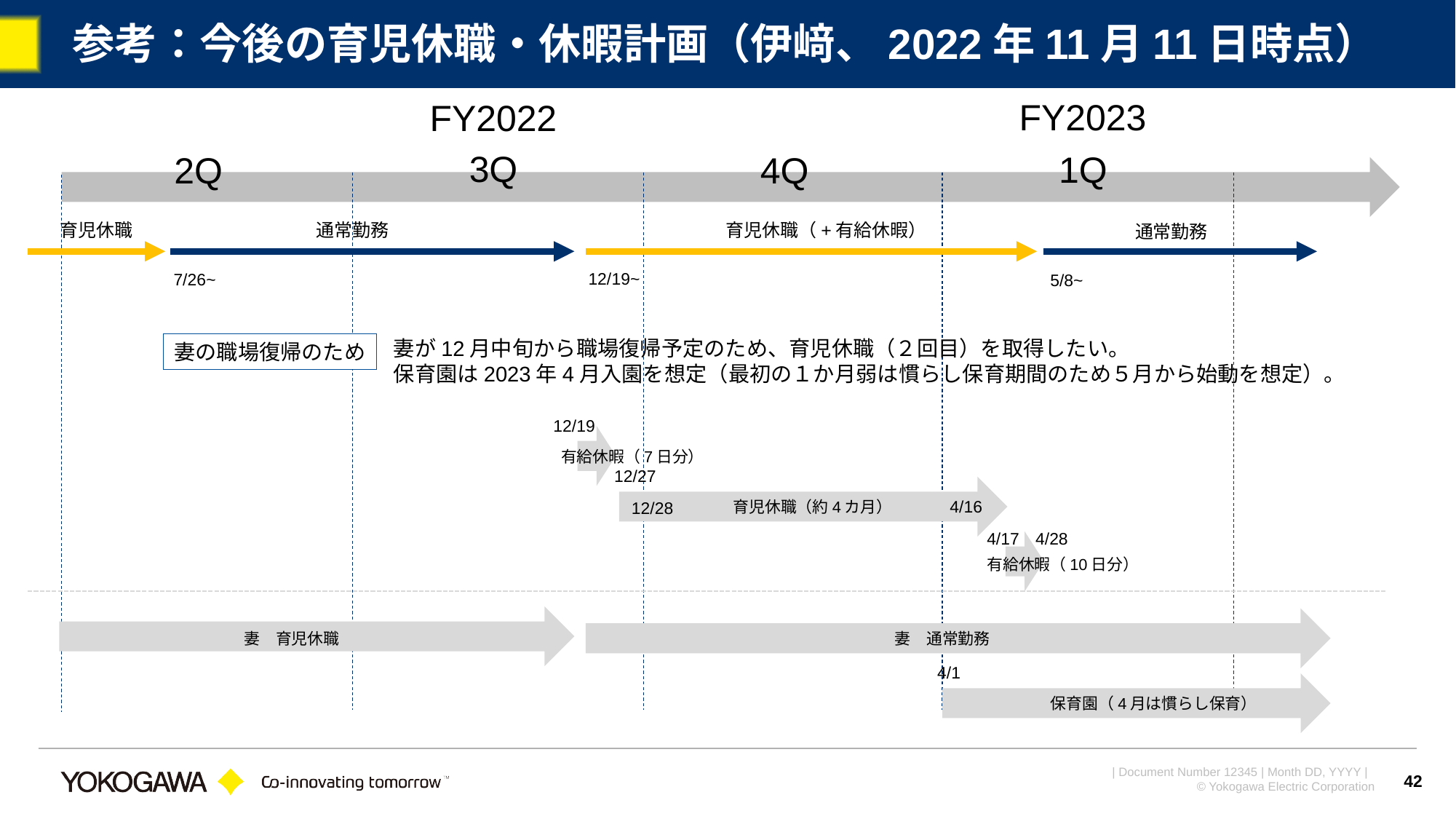

# 参考：今後の育児休職・休暇計画（伊﨑、2022年11月11日時点）
FY2023
FY2022
3Q
1Q
2Q
4Q

育児休職
通常勤務
育児休職（+有給休暇）
通常勤務
12/19~
7/26~
5/8~
妻が12月中旬から職場復帰予定のため、育児休職（２回目）を取得したい。
保育園は2023年4月入園を想定（最初の１か月弱は慣らし保育期間のため５月から始動を想定）。
妻の職場復帰のため
12/19

有給休暇（7日分）
12/27

4/16
育児休職（約4カ月）
12/28
4/17
4/28

有給休暇（10日分）

妻　通常勤務
妻　育児休職
4/1

保育園（4月は慣らし保育）
42